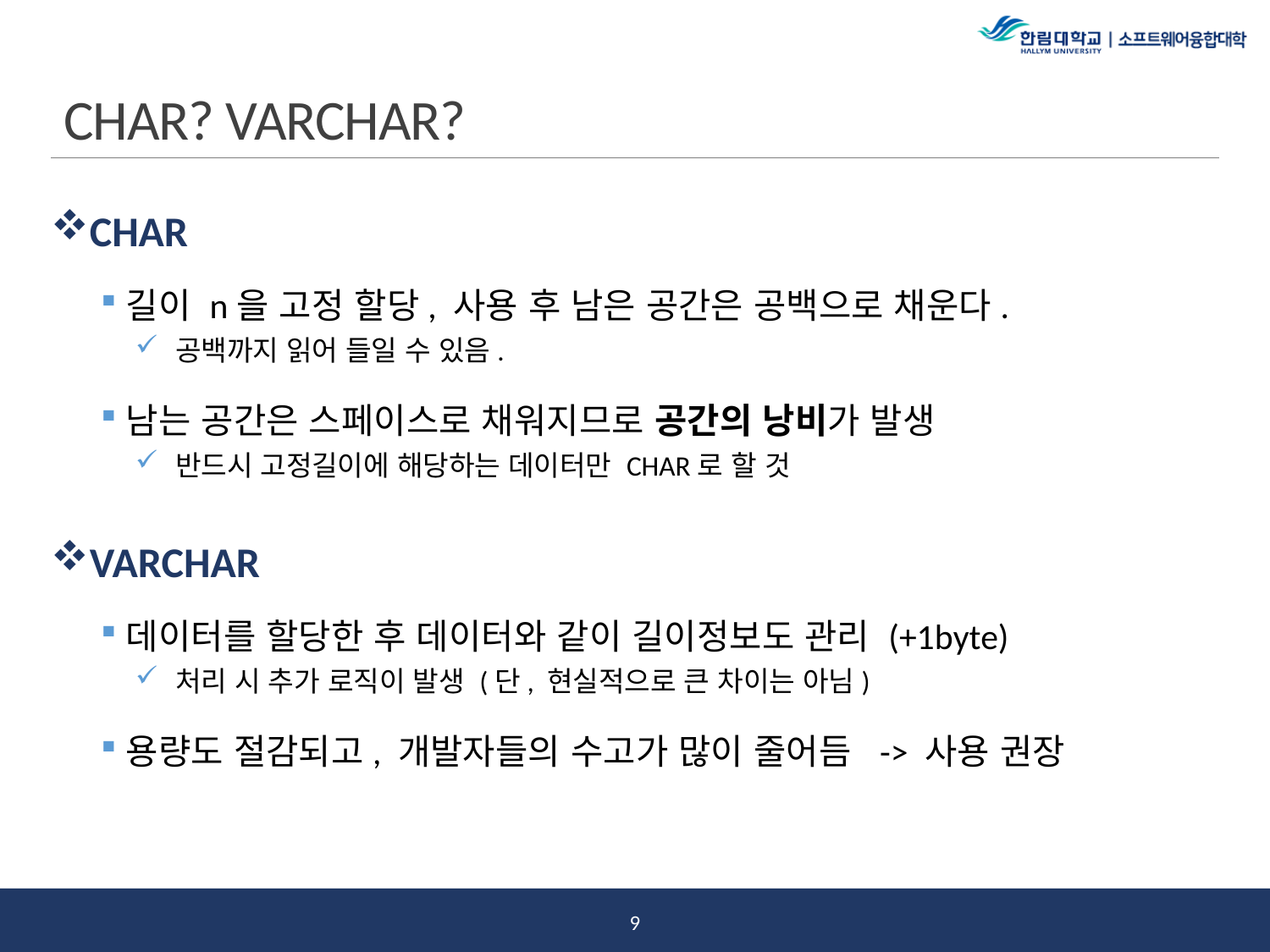

# CHAR? VARCHAR?
CHAR
길이 n을 고정 할당, 사용 후 남은 공간은 공백으로 채운다.
공백까지 읽어 들일 수 있음.
남는 공간은 스페이스로 채워지므로 공간의 낭비가 발생
반드시 고정길이에 해당하는 데이터만 CHAR로 할 것
VARCHAR
데이터를 할당한 후 데이터와 같이 길이정보도 관리 (+1byte)
처리 시 추가 로직이 발생 (단, 현실적으로 큰 차이는 아님)
용량도 절감되고, 개발자들의 수고가 많이 줄어듬  -> 사용 권장
9